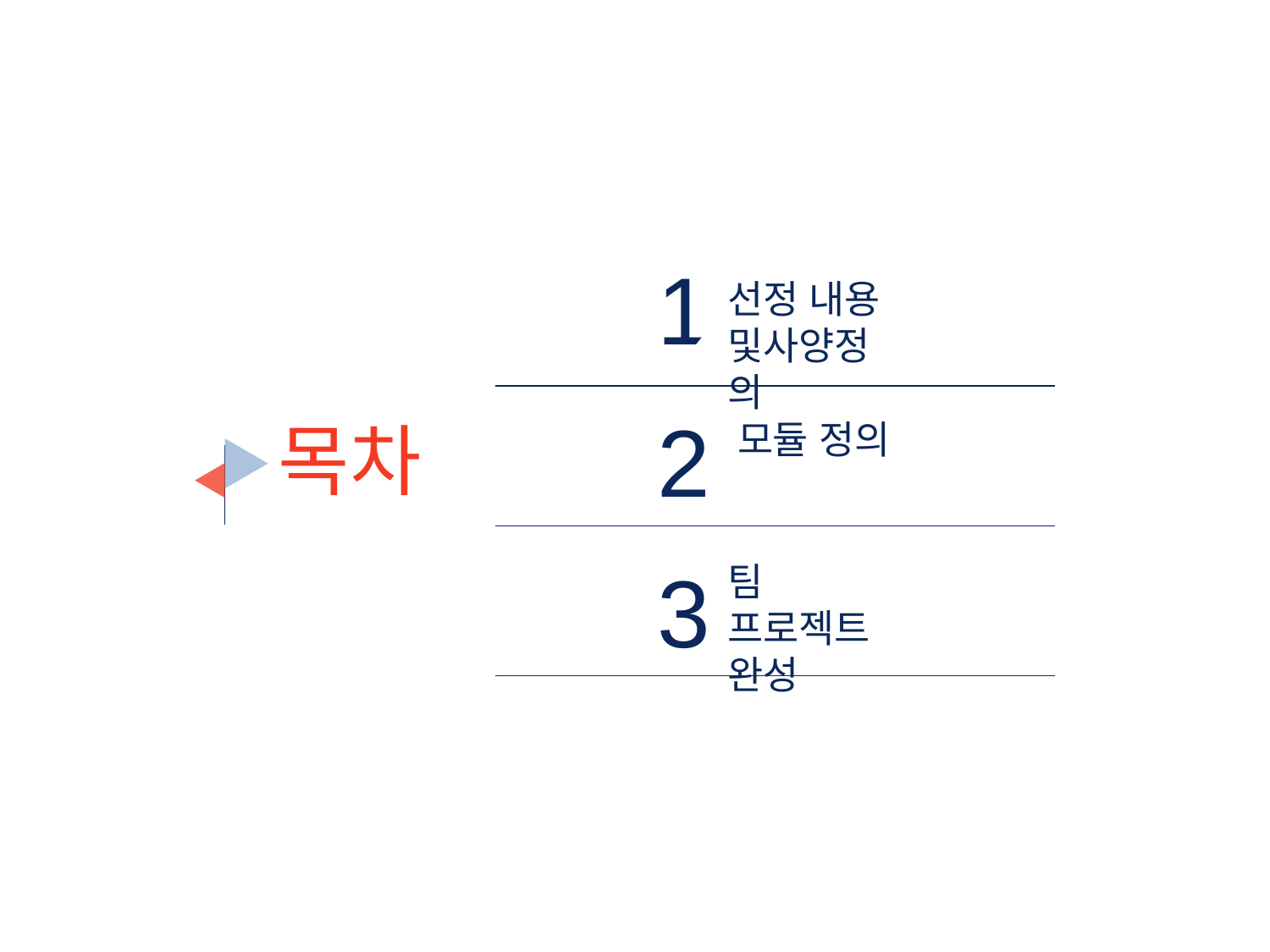

1

선정 내용 및사양정의
2
목차
모듈 정의

3

팀 프로젝트
완성
2